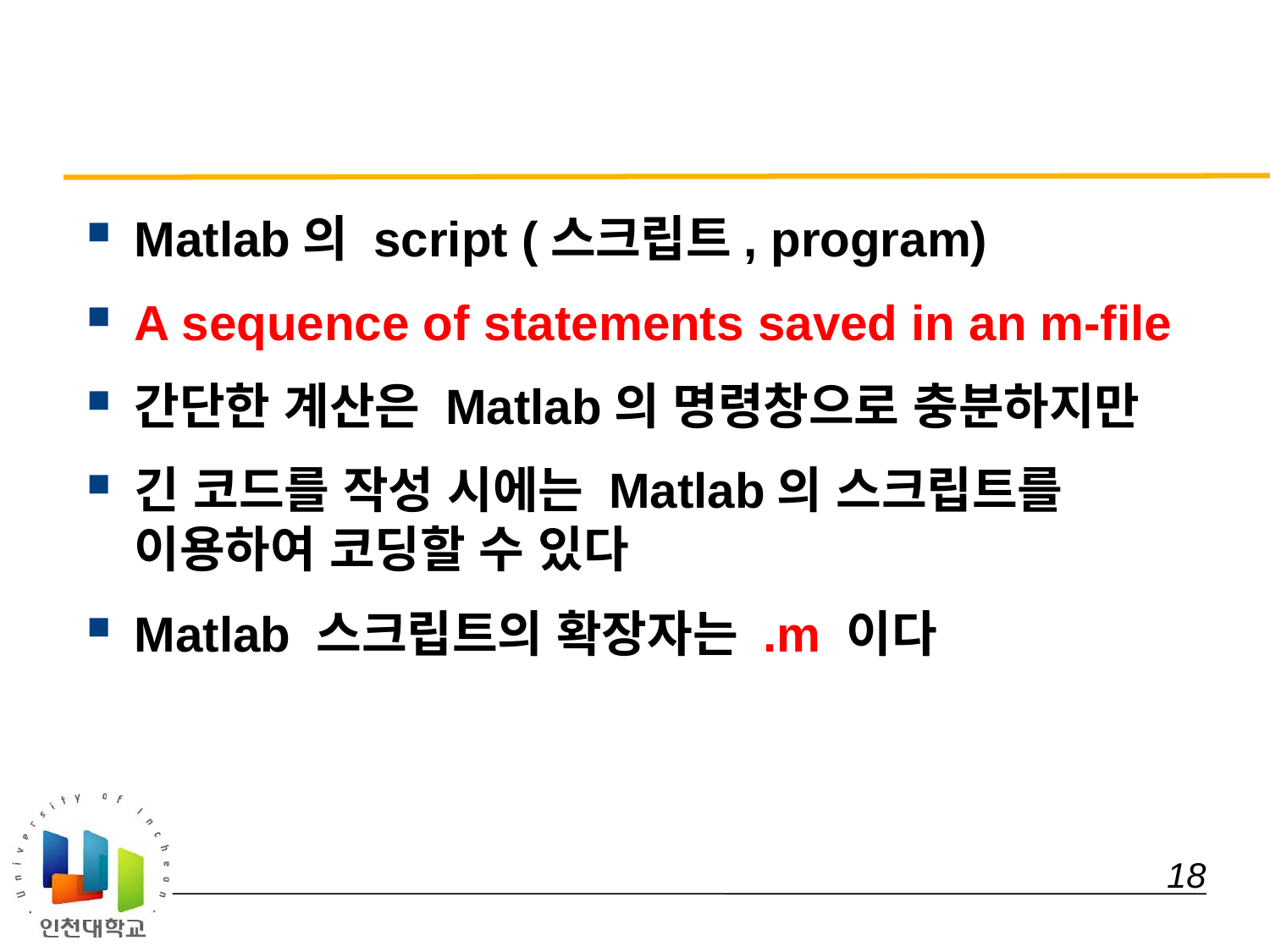

#
Matlab의 script (스크립트, program)
A sequence of statements saved in an m-file
간단한 계산은 Matlab의 명령창으로 충분하지만
긴 코드를 작성 시에는 Matlab의 스크립트를 이용하여 코딩할 수 있다
Matlab 스크립트의 확장자는 .m 이다

 18